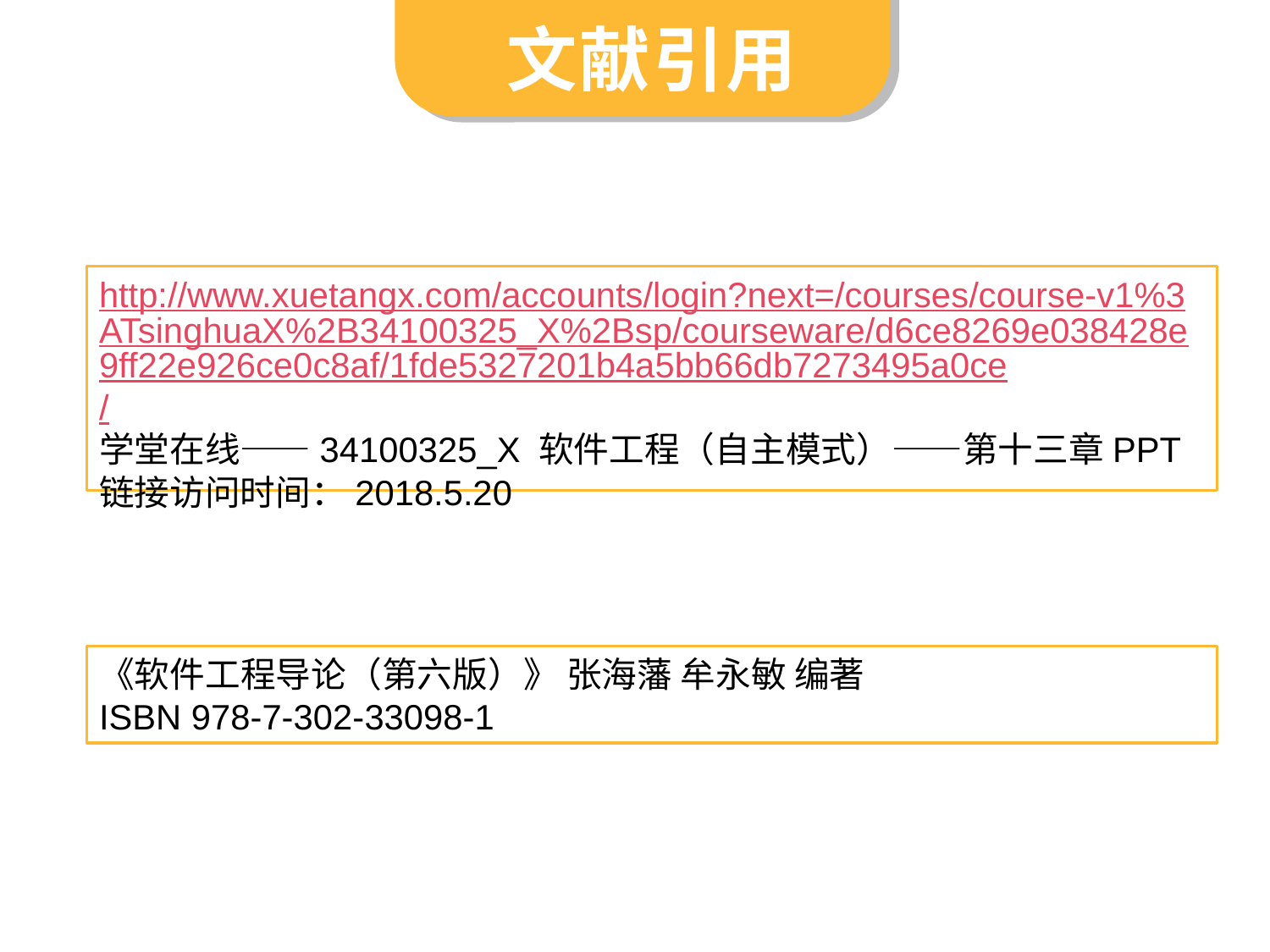

文献引用
http://www.xuetangx.com/accounts/login?next=/courses/course-v1%3ATsinghuaX%2B34100325_X%2Bsp/courseware/d6ce8269e038428e9ff22e926ce0c8af/1fde5327201b4a5bb66db7273495a0ce/
学堂在线——34100325_X 软件工程（自主模式）——第十三章PPT
链接访问时间：2018.5.20

《软件工程导论（第六版）》 张海藩 牟永敏 编著
ISBN 978-7-302-33098-1